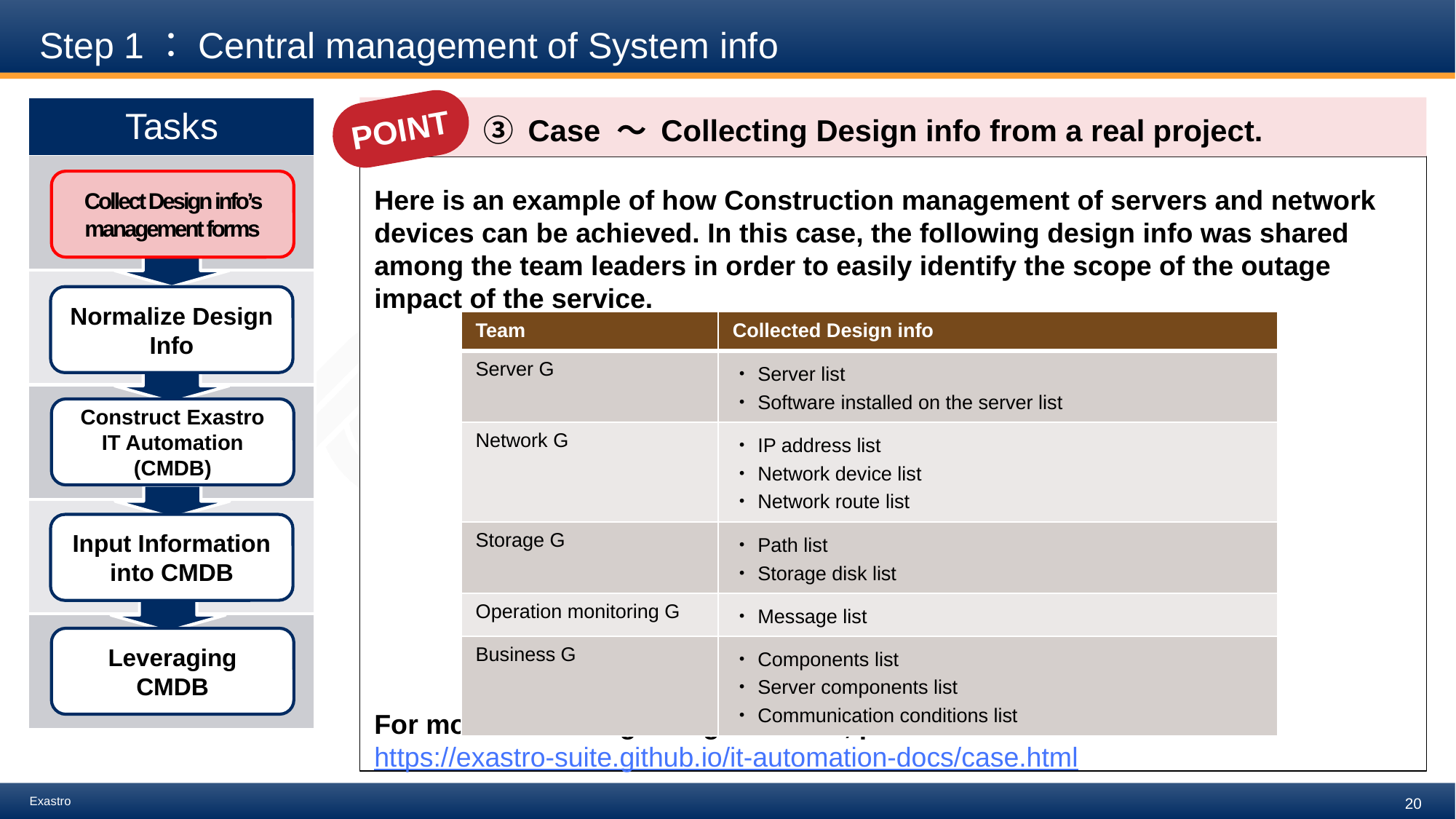

# Step 1：Central management of System info
POINT
| Tasks |
| --- |
|  |
|  |
|  |
|  |
|  |
　　　③ Case ～ Collecting Design info from a real project.

Here is an example of how Construction management of servers and network devices can be achieved. In this case, the following design info was shared among the team leaders in order to easily identify the scope of the outage impact of the service.

For more details regarding this case, please refer to the URL below.
https://exastro-suite.github.io/it-automation-docs/case.html
Collect Design info’s management forms

Normalize Design Info
| Team | Collected Design info |
| --- | --- |
| Server G | ・Server list ・Software installed on the server list |
| Network G | ・IP address list ・Network device list ・Network route list |
| Storage G | ・Path list ・Storage disk list |
| Operation monitoring G | ・Message list |
| Business G | ・Components list ・Server components list ・Communication conditions list |

Construct Exastro IT Automation (CMDB)

Input Information into CMDB

Leveraging CMDB